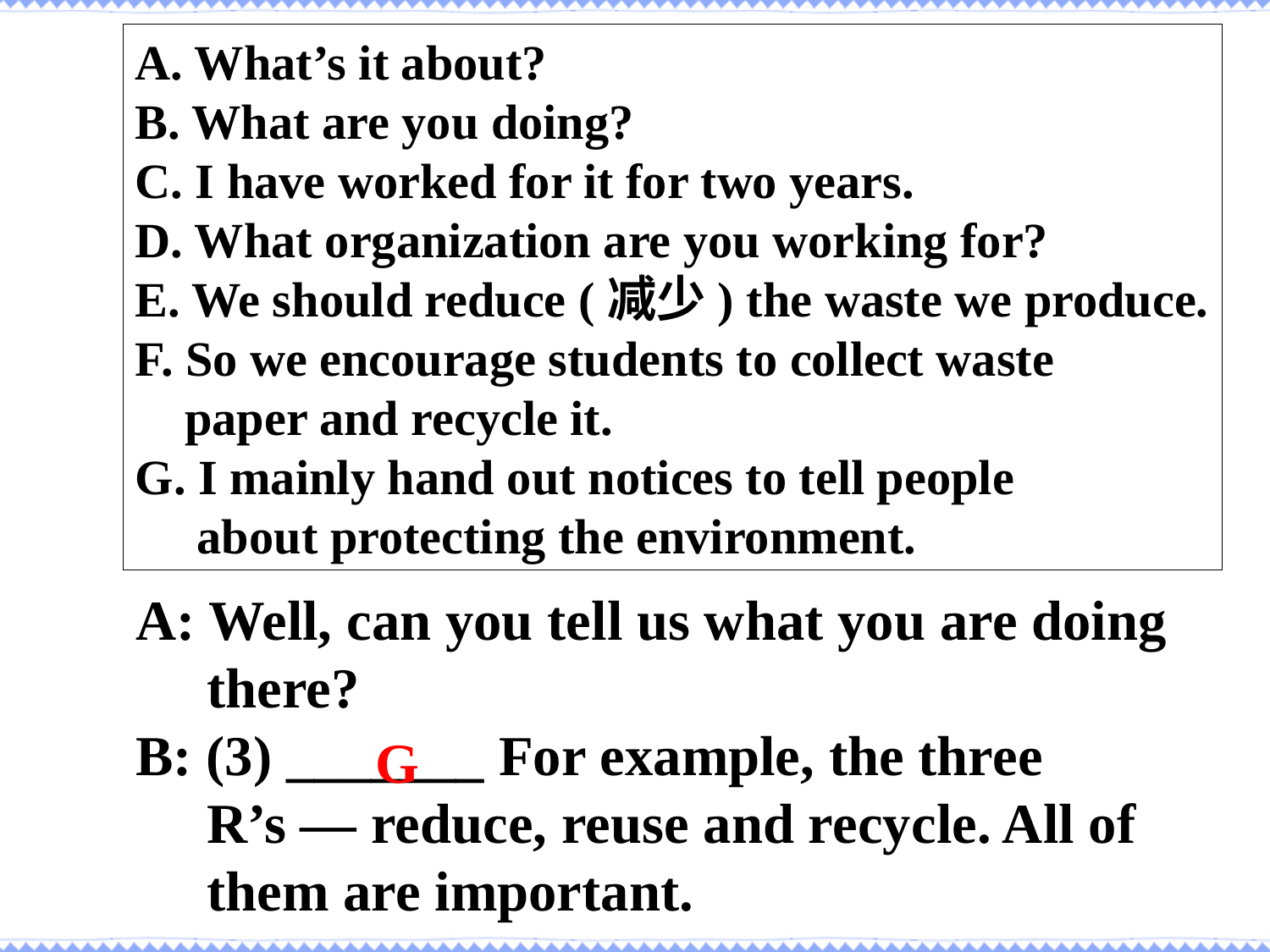

A. What’s it about?
B. What are you doing?
C. I have worked for it for two years.
D. What organization are you working for?
E. We should reduce (减少) the waste we produce.
F. So we encourage students to collect waste
    paper and recycle it.
G. I mainly hand out notices to tell people
     about protecting the environment.
A: Well, can you tell us what you are doing
     there?
B: (3) _______ For example, the three
     R’s — reduce, reuse and recycle. All of
     them are important.
G